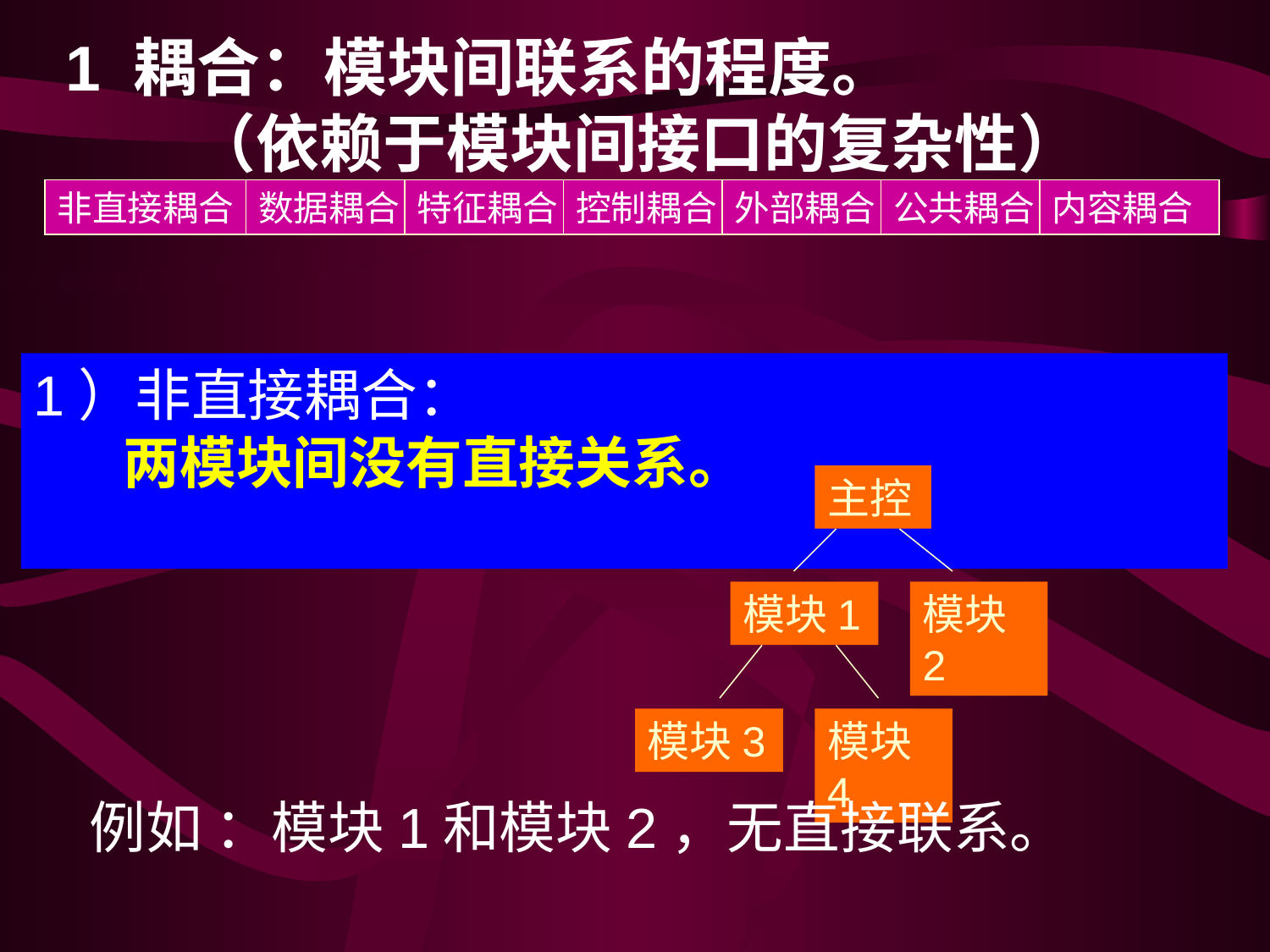

1 耦合：模块间联系的程度。
	（依赖于模块间接口的复杂性）
非直接耦合
数据耦合
特征耦合
控制耦合
外部耦合
公共耦合
内容耦合
1）非直接耦合：
      两模块间没有直接关系。

主控

模块1
模块2

模块3
模块4
例如 ：模块1和模块2，无直接联系。

17